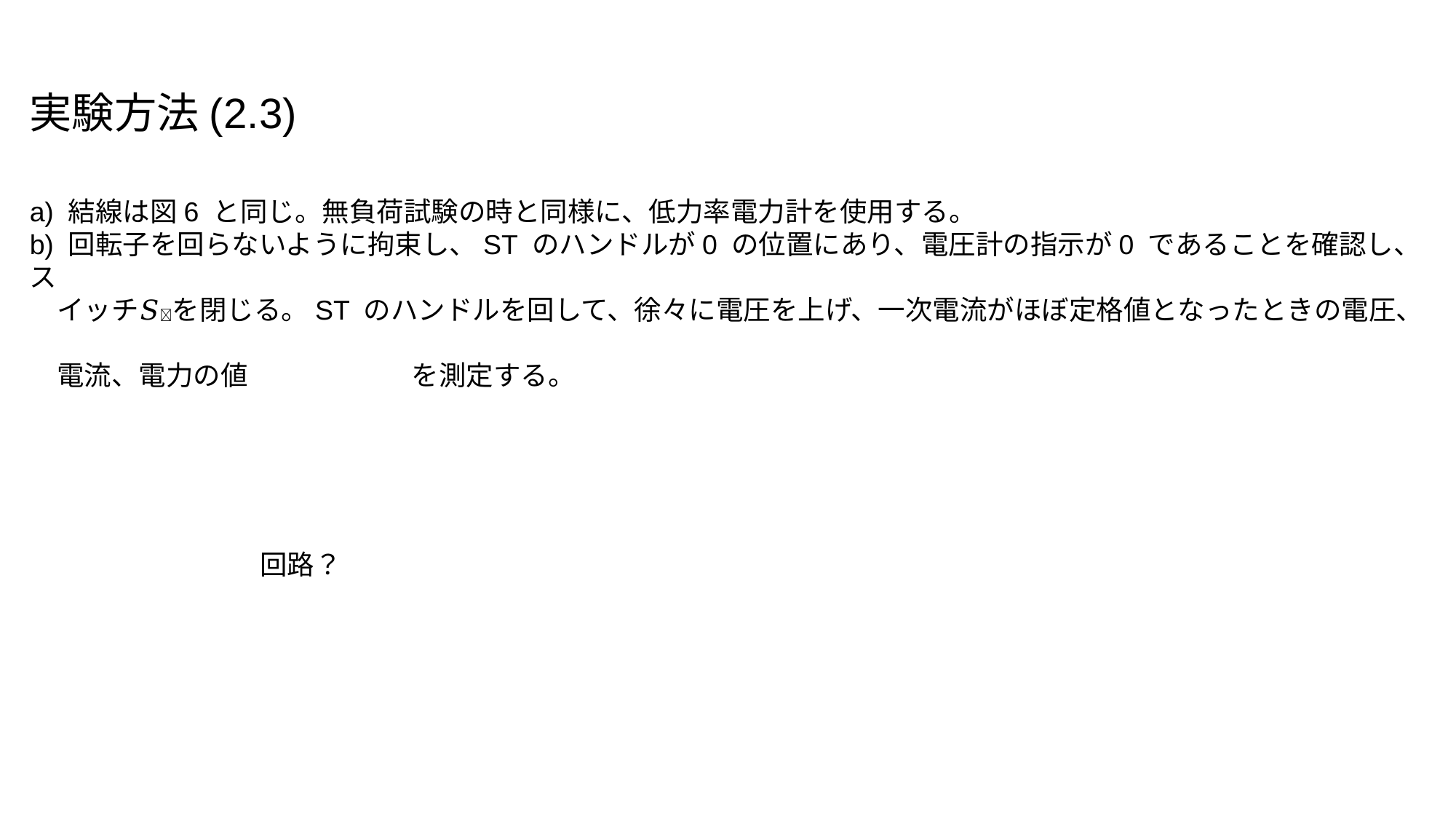

実験方法(2.3)
a) 結線は図6 と同じ。無負荷試験の時と同様に、低力率電力計を使用する。
b) 回転子を回らないように拘束し、ST のハンドルが0 の位置にあり、電圧計の指示が0 であることを確認し、ス
　イッチ𝑆􀬶を閉じる。ST のハンドルを回して、徐々に電圧を上げ、一次電流がほぼ定格値となったときの電圧、
　電流、電力の値　　　　　　を測定する。
回路？